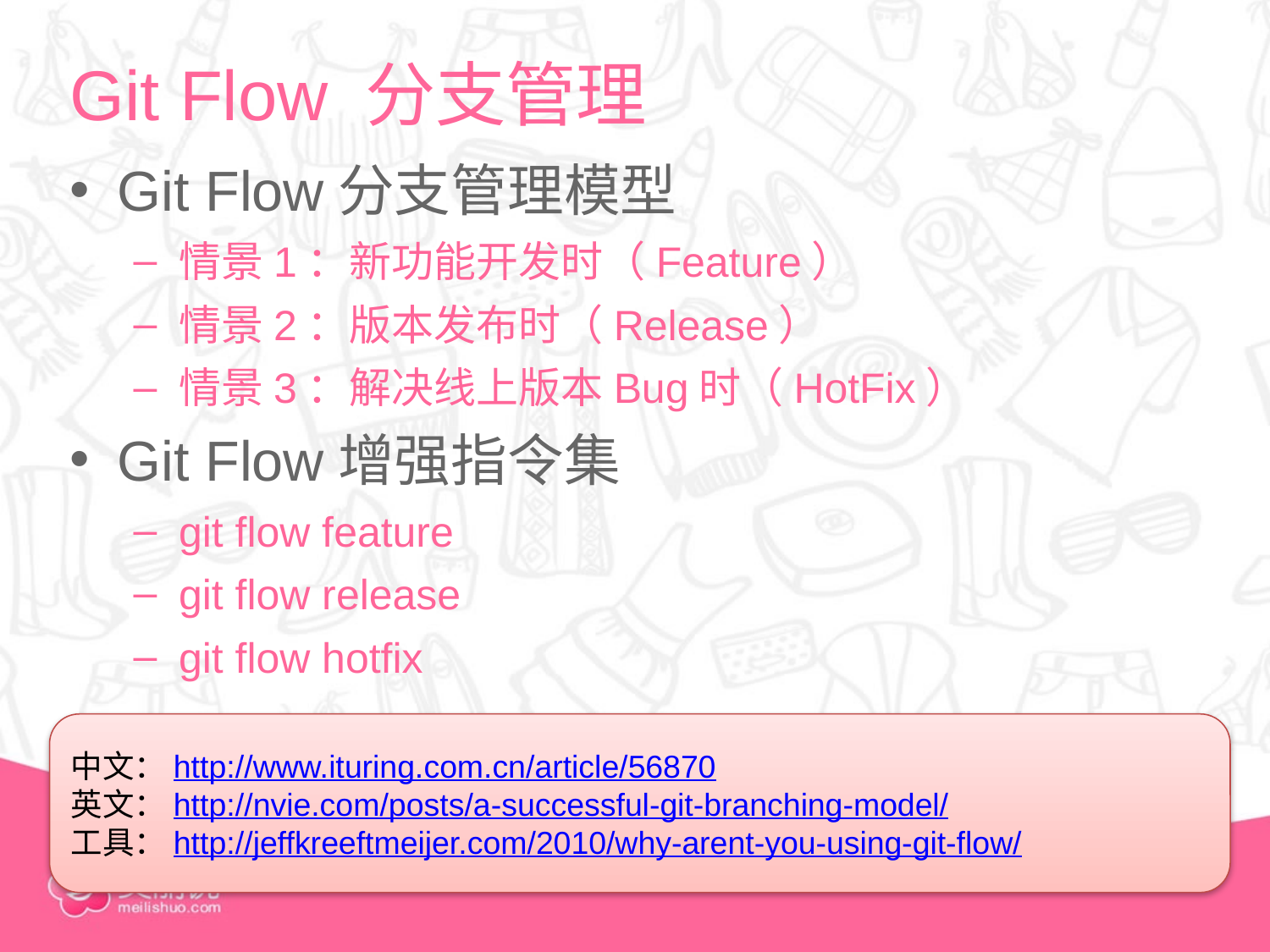

# Git Flow 分支管理
Git Flow分支管理模型
情景1：新功能开发时（Feature）
情景2：版本发布时（Release）
情景3：解决线上版本Bug时（HotFix）
Git Flow增强指令集
git flow feature
git flow release
git flow hotfix
中文：http://www.ituring.com.cn/article/56870
英文：http://nvie.com/posts/a-successful-git-branching-model/
工具：http://jeffkreeftmeijer.com/2010/why-arent-you-using-git-flow/